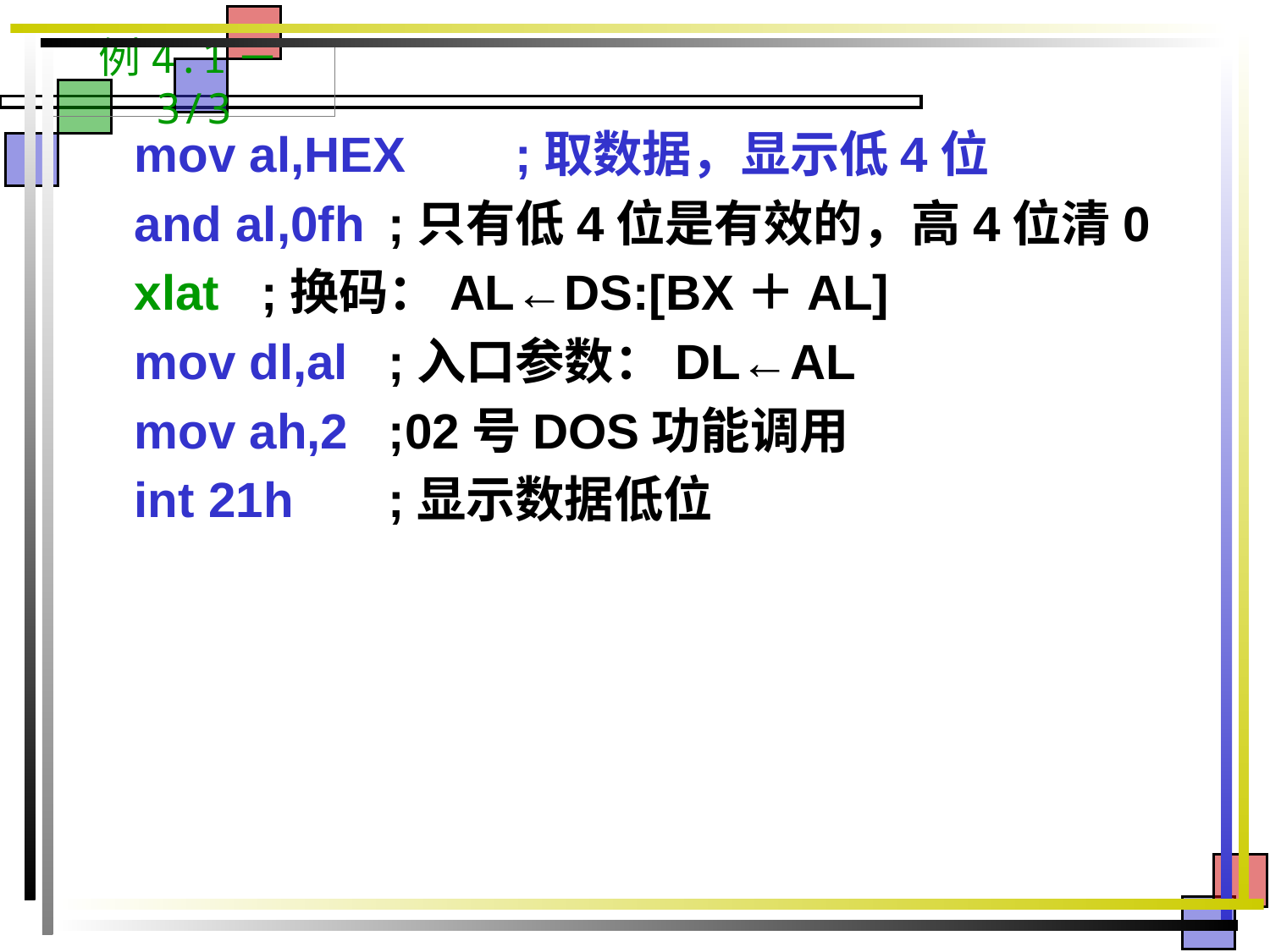

# 例4.1－3/3
	mov al,HEX	;取数据，显示低4位
	and al,0fh	;只有低4位是有效的，高4位清0
	xlat	;换码：AL←DS:[BX＋AL]
	mov dl,al	;入口参数：DL←AL
	mov ah,2	;02号DOS功能调用
	int 21h	;显示数据低位